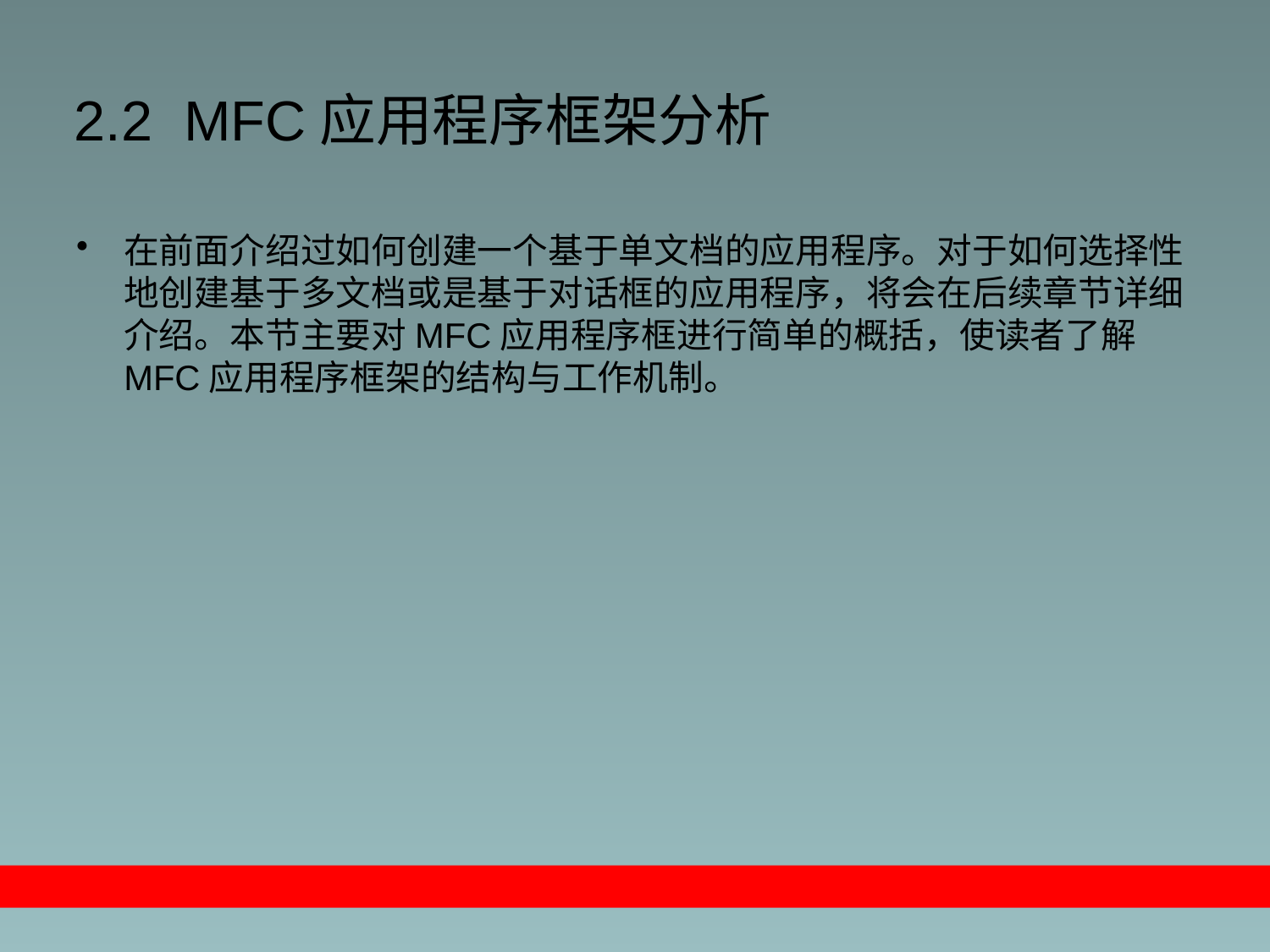

# 2.2  MFC应用程序框架分析
在前面介绍过如何创建一个基于单文档的应用程序。对于如何选择性地创建基于多文档或是基于对话框的应用程序，将会在后续章节详细介绍。本节主要对MFC应用程序框进行简单的概括，使读者了解MFC应用程序框架的结构与工作机制。